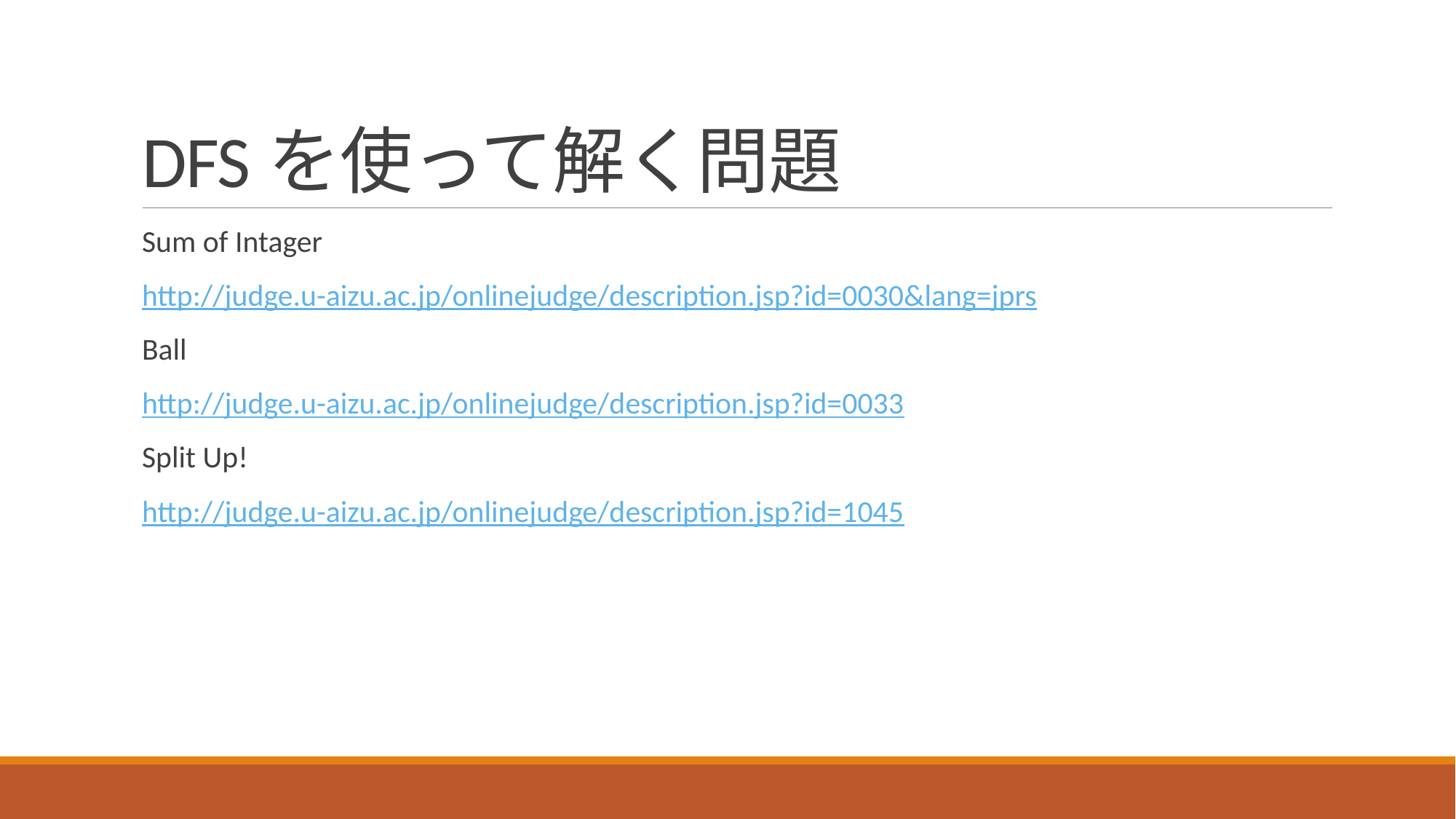

# DFSを使って解く問題
Sum of Intager
http://judge.u-aizu.ac.jp/onlinejudge/description.jsp?id=0030&lang=jprs
Ball
http://judge.u-aizu.ac.jp/onlinejudge/description.jsp?id=0033
Split Up!
http://judge.u-aizu.ac.jp/onlinejudge/description.jsp?id=1045